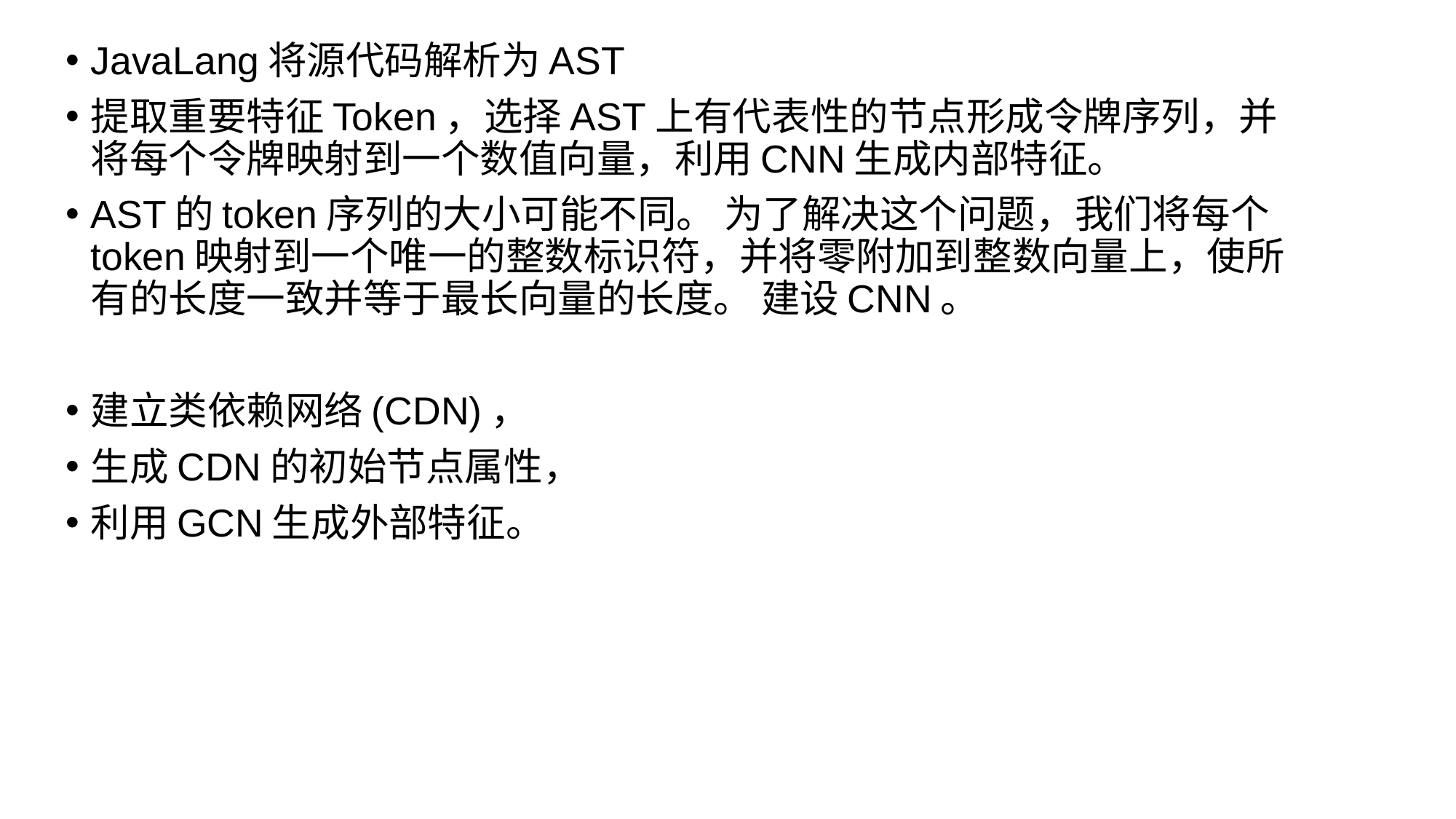

JavaLang将源代码解析为AST
提取重要特征Token，选择AST上有代表性的节点形成令牌序列，并将每个令牌映射到一个数值向量，利用CNN生成内部特征。
AST的token序列的大小可能不同。 为了解决这个问题，我们将每个token映射到一个唯一的整数标识符，并将零附加到整数向量上，使所有的长度一致并等于最长向量的长度。 建设CNN。

建立类依赖网络(CDN)，
生成CDN的初始节点属性，
利用GCN生成外部特征。